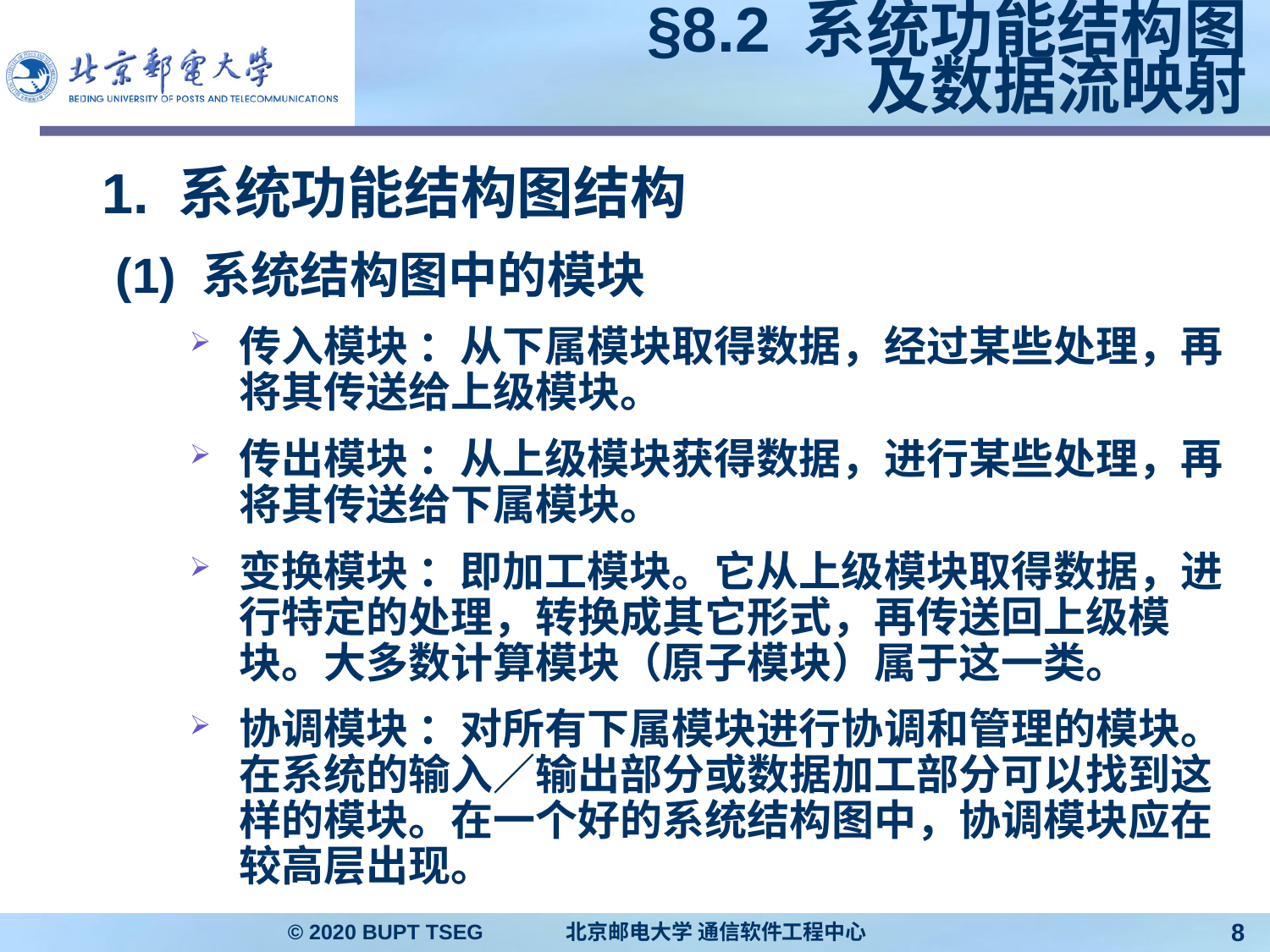

# §8.2 系统功能结构图 及数据流映射
1. 系统功能结构图结构
 (1) 系统结构图中的模块
传入模块 ：从下属模块取得数据，经过某些处理，再将其传送给上级模块。
传出模块 ：从上级模块获得数据，进行某些处理，再将其传送给下属模块。
变换模块 ：即加工模块。它从上级模块取得数据，进行特定的处理，转换成其它形式，再传送回上级模块。大多数计算模块（原子模块）属于这一类。
协调模块 ：对所有下属模块进行协调和管理的模块。 在系统的输入／输出部分或数据加工部分可以找到这样的模块。在一个好的系统结构图中，协调模块应在较高层出现。
© 2020 BUPT TSEG             北京邮电大学 通信软件工程中心